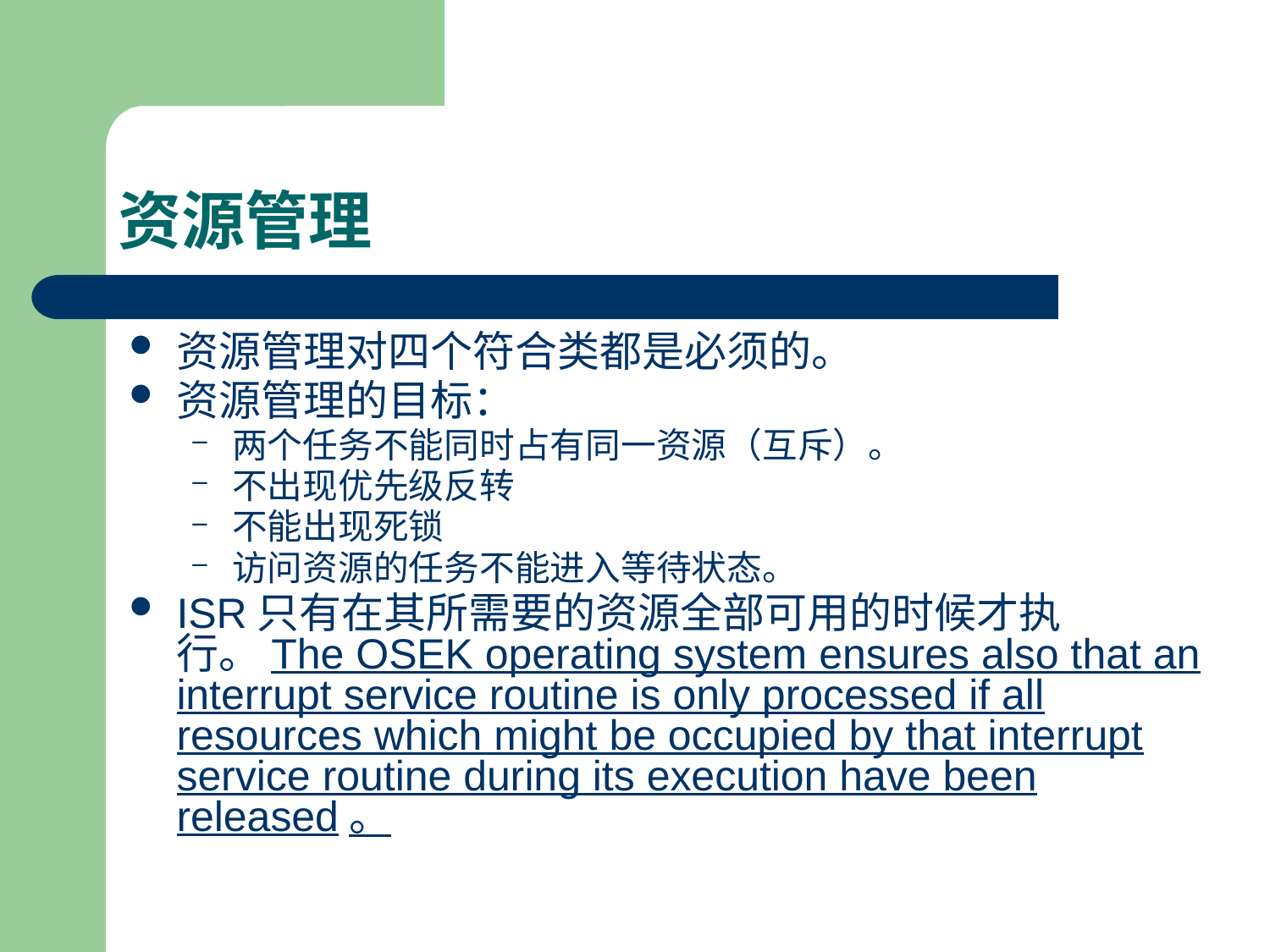

# 资源管理
资源管理对四个符合类都是必须的。
资源管理的目标：
两个任务不能同时占有同一资源（互斥）。
不出现优先级反转
不能出现死锁
访问资源的任务不能进入等待状态。
ISR只有在其所需要的资源全部可用的时候才执行。The OSEK operating system ensures also that an interrupt service routine is only processed if all resources which might be occupied by that interrupt service routine during its execution have been released。